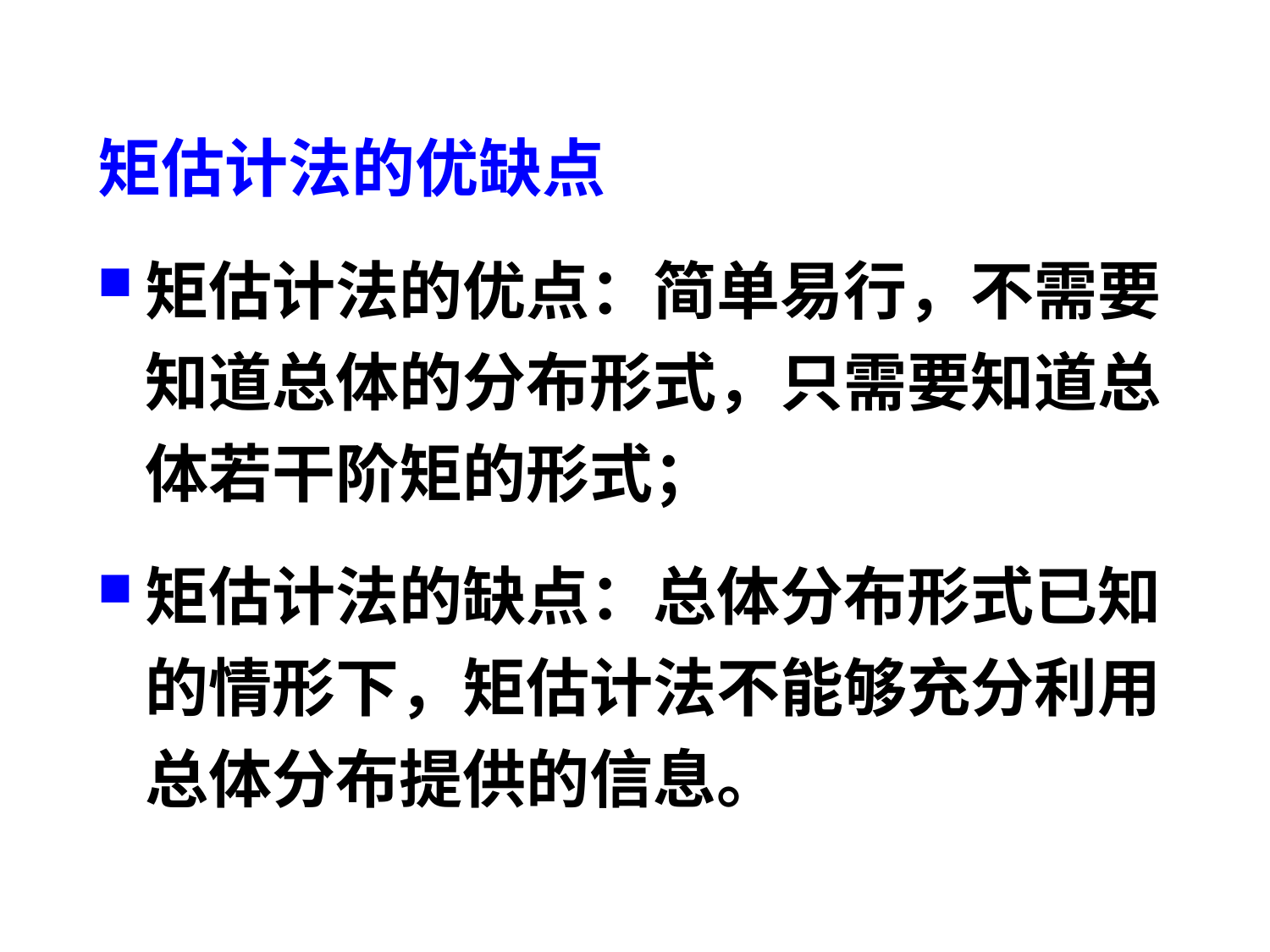

矩估计法的优缺点
矩估计法的优点：简单易行，不需要知道总体的分布形式，只需要知道总体若干阶矩的形式；
矩估计法的缺点：总体分布形式已知的情形下，矩估计法不能够充分利用总体分布提供的信息。